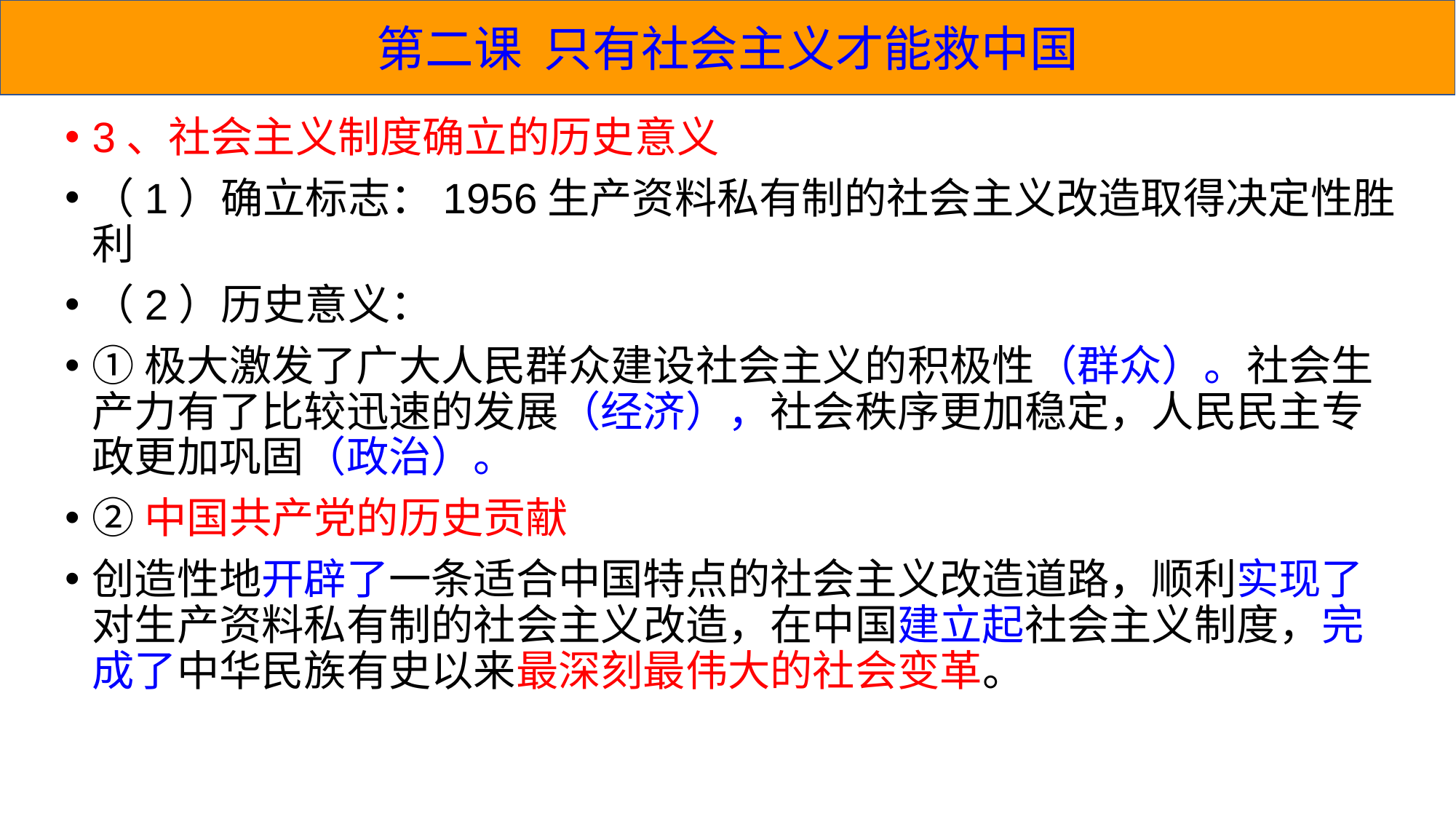

第二课  只有社会主义才能救中国
3、社会主义制度确立的历史意义
（1）确立标志：1956生产资料私有制的社会主义改造取得决定性胜利
（2）历史意义：
①极大激发了广大人民群众建设社会主义的积极性（群众）。社会生产力有了比较迅速的发展（经济），社会秩序更加稳定，人民民主专政更加巩固（政治）。
②中国共产党的历史贡献
创造性地开辟了一条适合中国特点的社会主义改造道路，顺利实现了对生产资料私有制的社会主义改造，在中国建立起社会主义制度，完成了中华民族有史以来最深刻最伟大的社会变革。